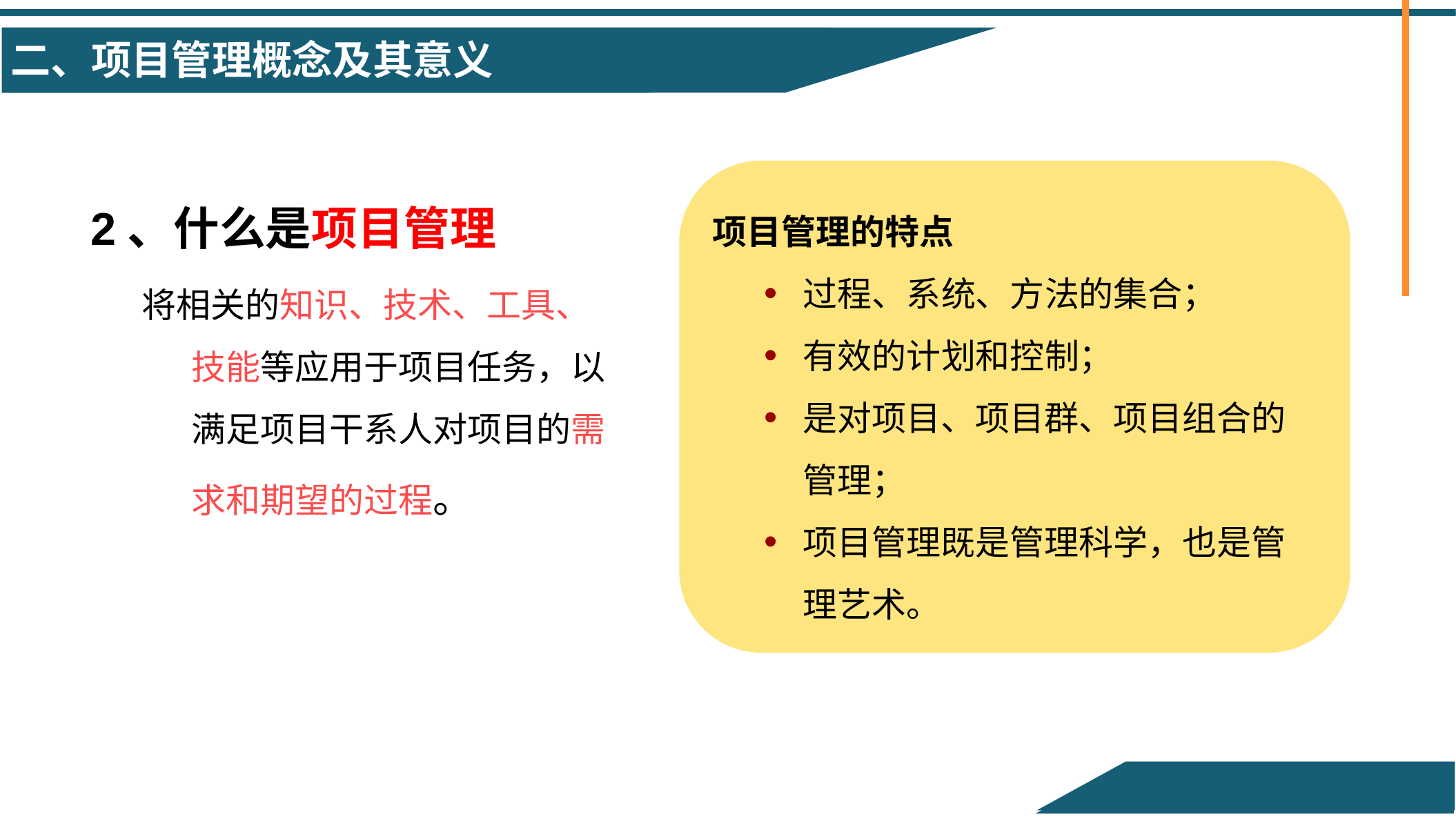

二、项目管理概念及其意义
项目管理的特点
过程、系统、方法的集合；
有效的计划和控制；
是对项目、项目群、项目组合的管理；
项目管理既是管理科学，也是管理艺术。
2、什么是项目管理
将相关的知识、技术、工具、技能等应用于项目任务，以满足项目干系人对项目的需求和期望的过程。